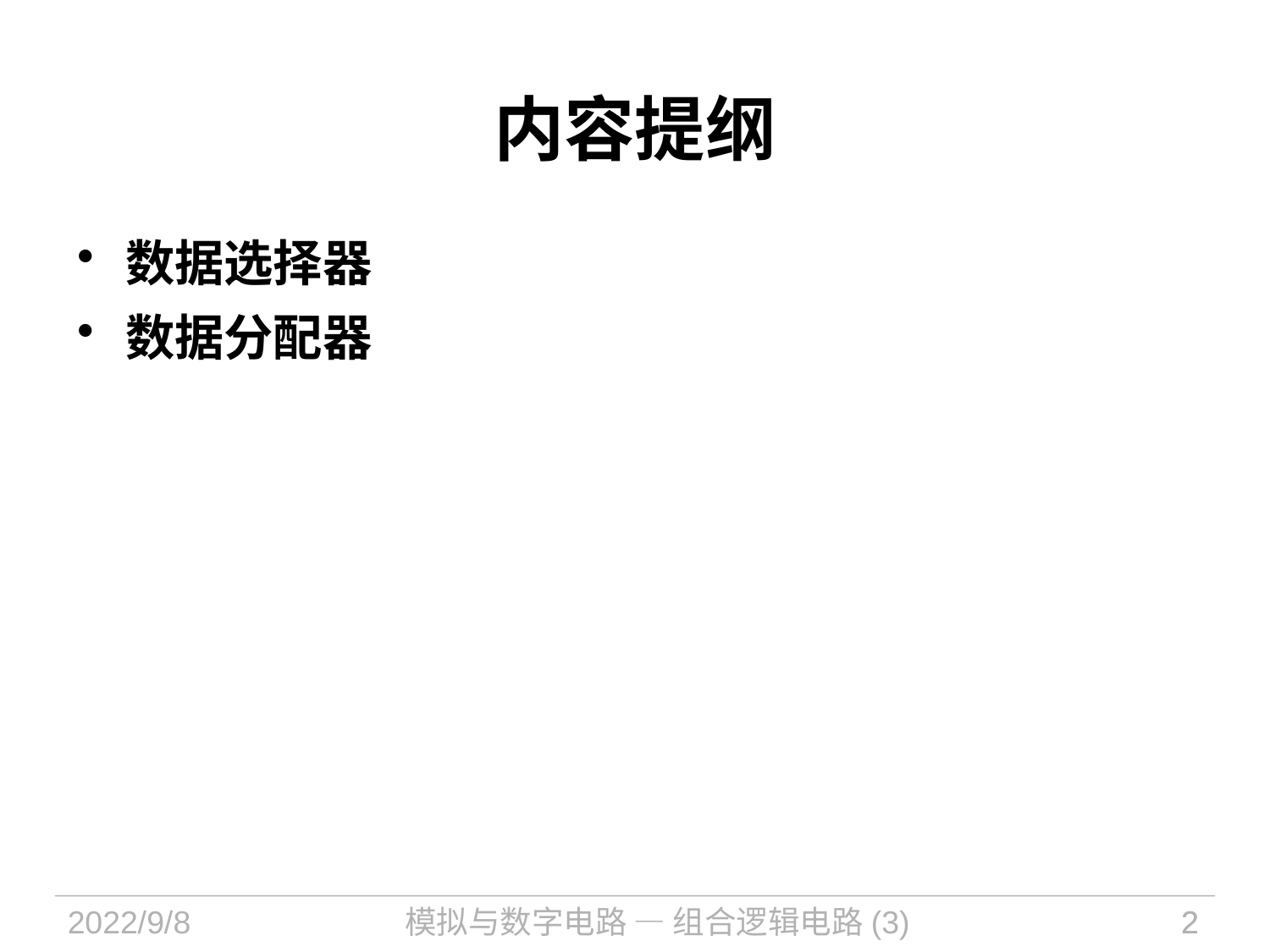

内容提纲
数据选择器
数据分配器

2022/9/8
模拟与数字电路 — 组合逻辑电路(3)
2
2